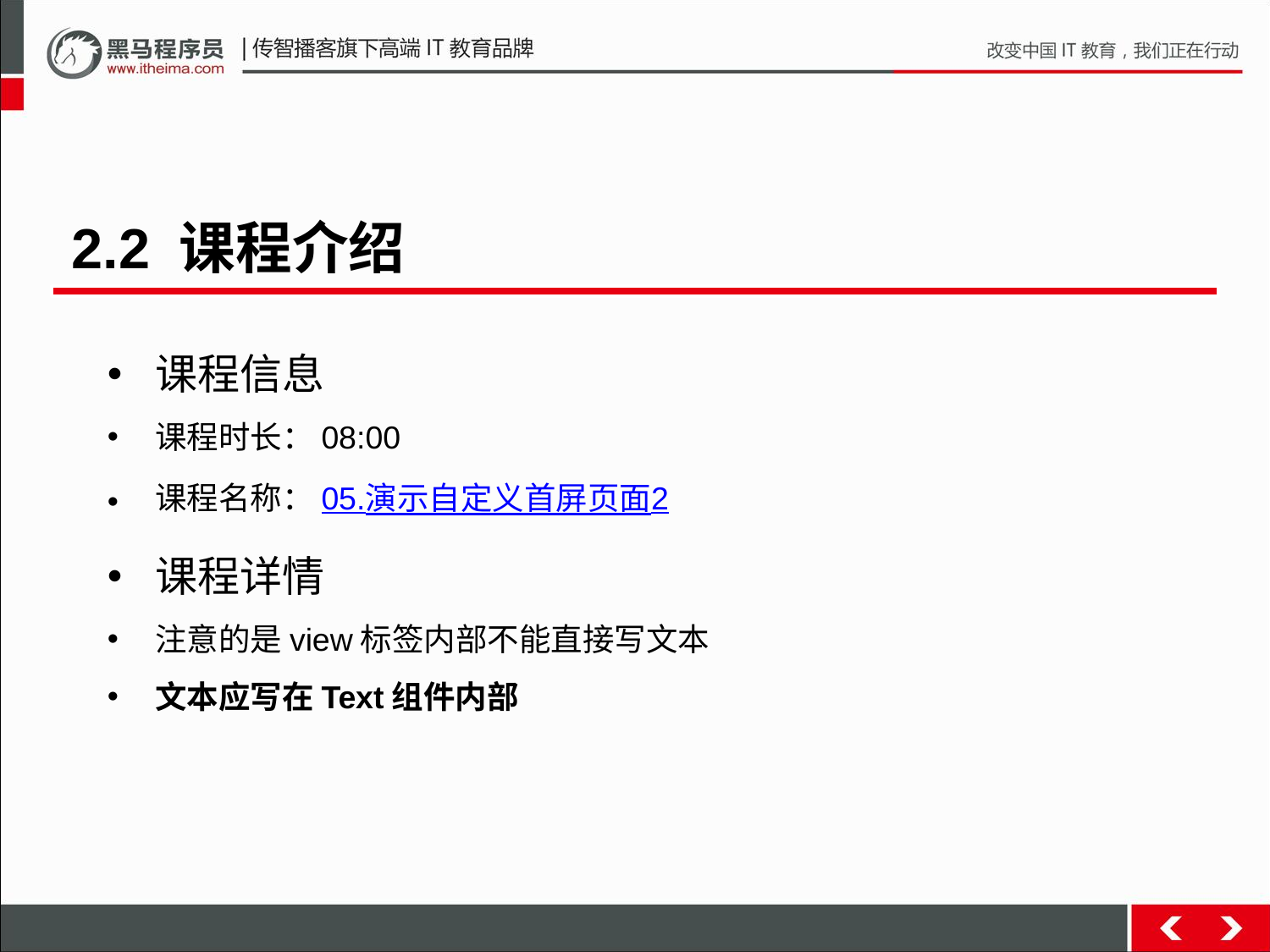

2.2 课程介绍
课程信息
课程时长：08:00
课程名称：05.演示自定义首屏页面2
课程详情
注意的是view标签内部不能直接写文本
文本应写在Text组件内部